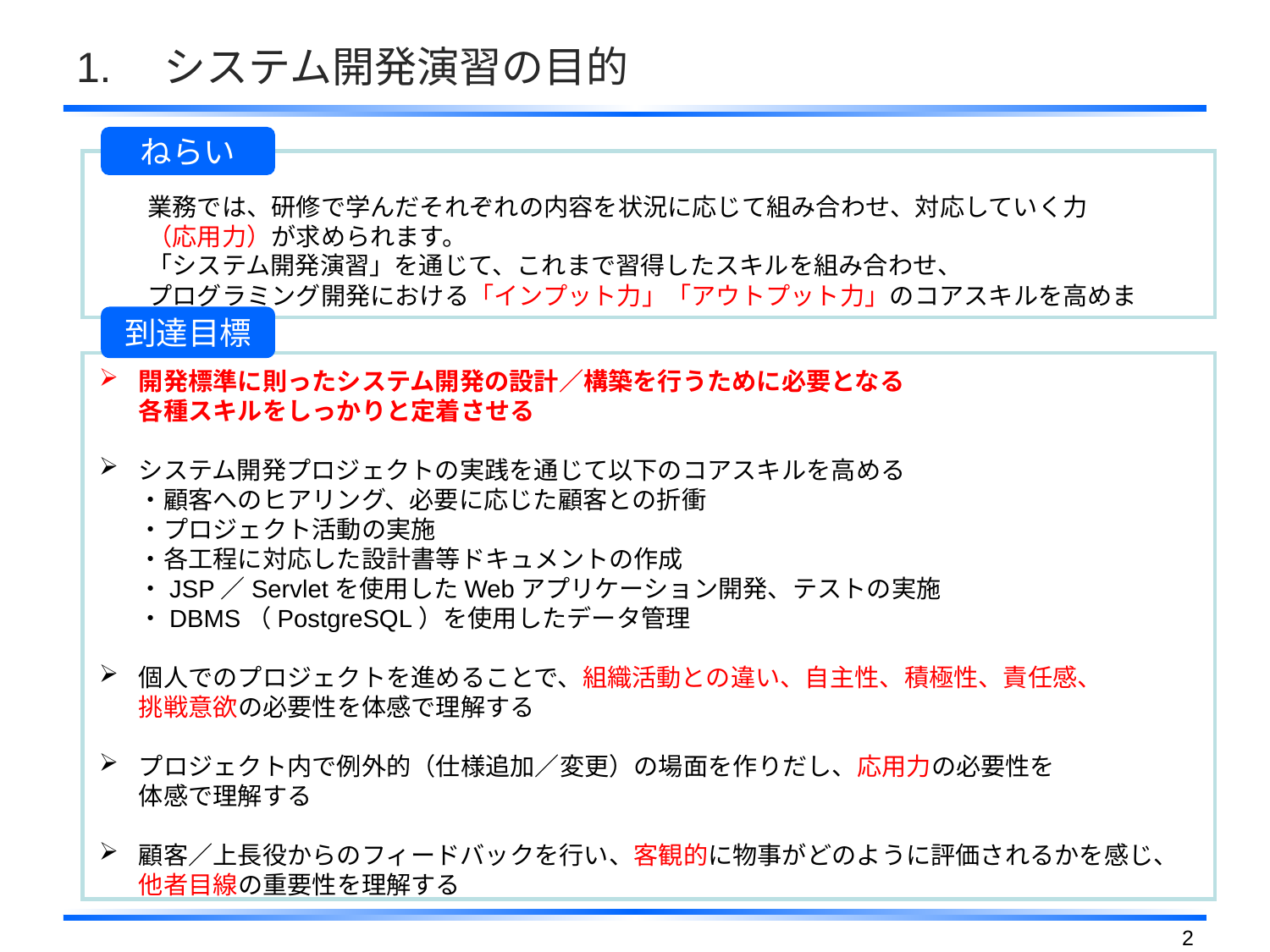

# 1.　システム開発演習の目的
ねらい

業務では、研修で学んだそれぞれの内容を状況に応じて組み合わせ、対応していく力
（応用力）が求められます。
「システム開発演習」を通じて、これまで習得したスキルを組み合わせ、
プログラミング開発における「インプット力」「アウトプット力」のコアスキルを高めます。
到達目標

開発標準に則ったシステム開発の設計／構築を行うために必要となる
各種スキルをしっかりと定着させる

システム開発プロジェクトの実践を通じて以下のコアスキルを高める
・顧客へのヒアリング、必要に応じた顧客との折衝
・プロジェクト活動の実施
・各工程に対応した設計書等ドキュメントの作成
・JSP／Servletを使用したWebアプリケーション開発、テストの実施
・DBMS（PostgreSQL）を使用したデータ管理

個人でのプロジェクトを進めることで、組織活動との違い、自主性、積極性、責任感、
挑戦意欲の必要性を体感で理解する

プロジェクト内で例外的（仕様追加／変更）の場面を作りだし、応用力の必要性を
体感で理解する

顧客／上長役からのフィードバックを行い、客観的に物事がどのように評価されるかを感じ、他者目線の重要性を理解する
2